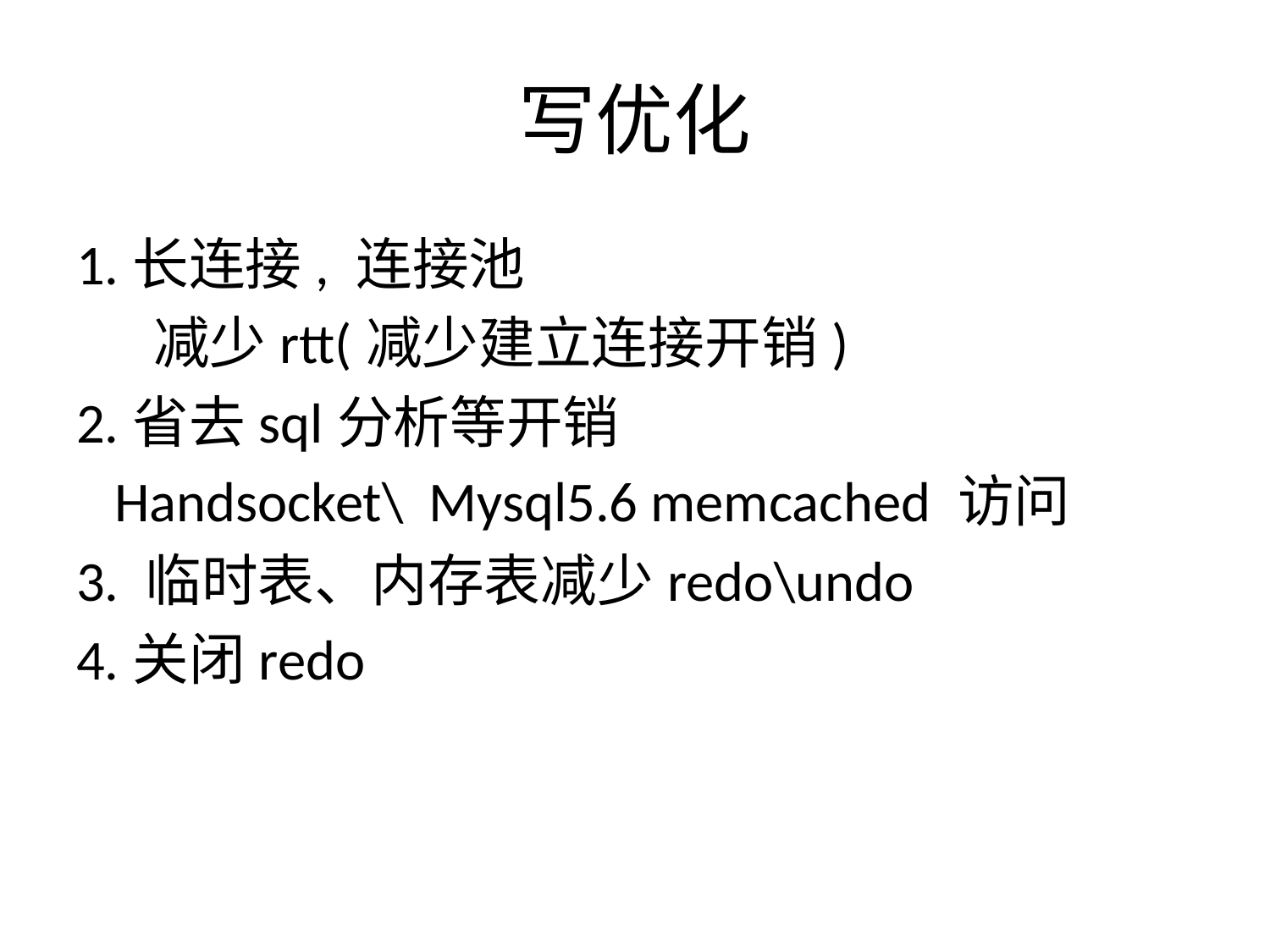

# 写优化
1.长连接, 连接池
     减少rtt(减少建立连接开销)
2.省去sql分析等开销
   Handsocket\  Mysql5.6 memcached 访问
3. 临时表、内存表减少redo\undo
4.关闭redo